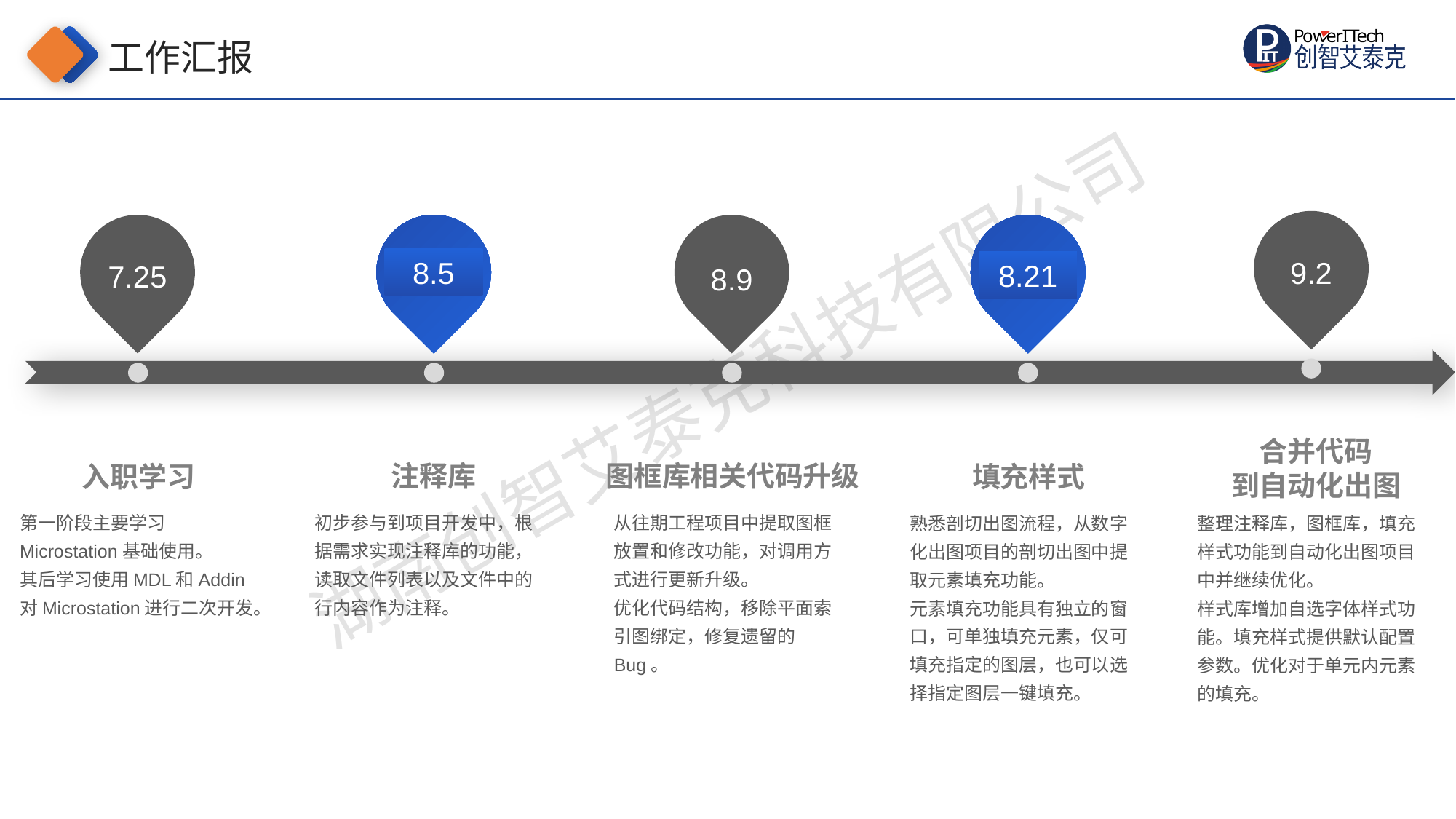

工作汇报

9.2

7.25

8.9

8.5

8.21

合并代码
到自动化出图
注释库
图框库相关代码升级
入职学习
填充样式
从往期工程项目中提取图框放置和修改功能，对调用方式进行更新升级。
优化代码结构，移除平面索引图绑定，修复遗留的Bug。
初步参与到项目开发中，根据需求实现注释库的功能，读取文件列表以及文件中的行内容作为注释。
第一阶段主要学习Microstation基础使用。
其后学习使用MDL和Addin对Microstation进行二次开发。
熟悉剖切出图流程，从数字化出图项目的剖切出图中提取元素填充功能。
元素填充功能具有独立的窗口，可单独填充元素，仅可填充指定的图层，也可以选择指定图层一键填充。
整理注释库，图框库，填充样式功能到自动化出图项目中并继续优化。
样式库增加自选字体样式功能。填充样式提供默认配置参数。优化对于单元内元素的填充。